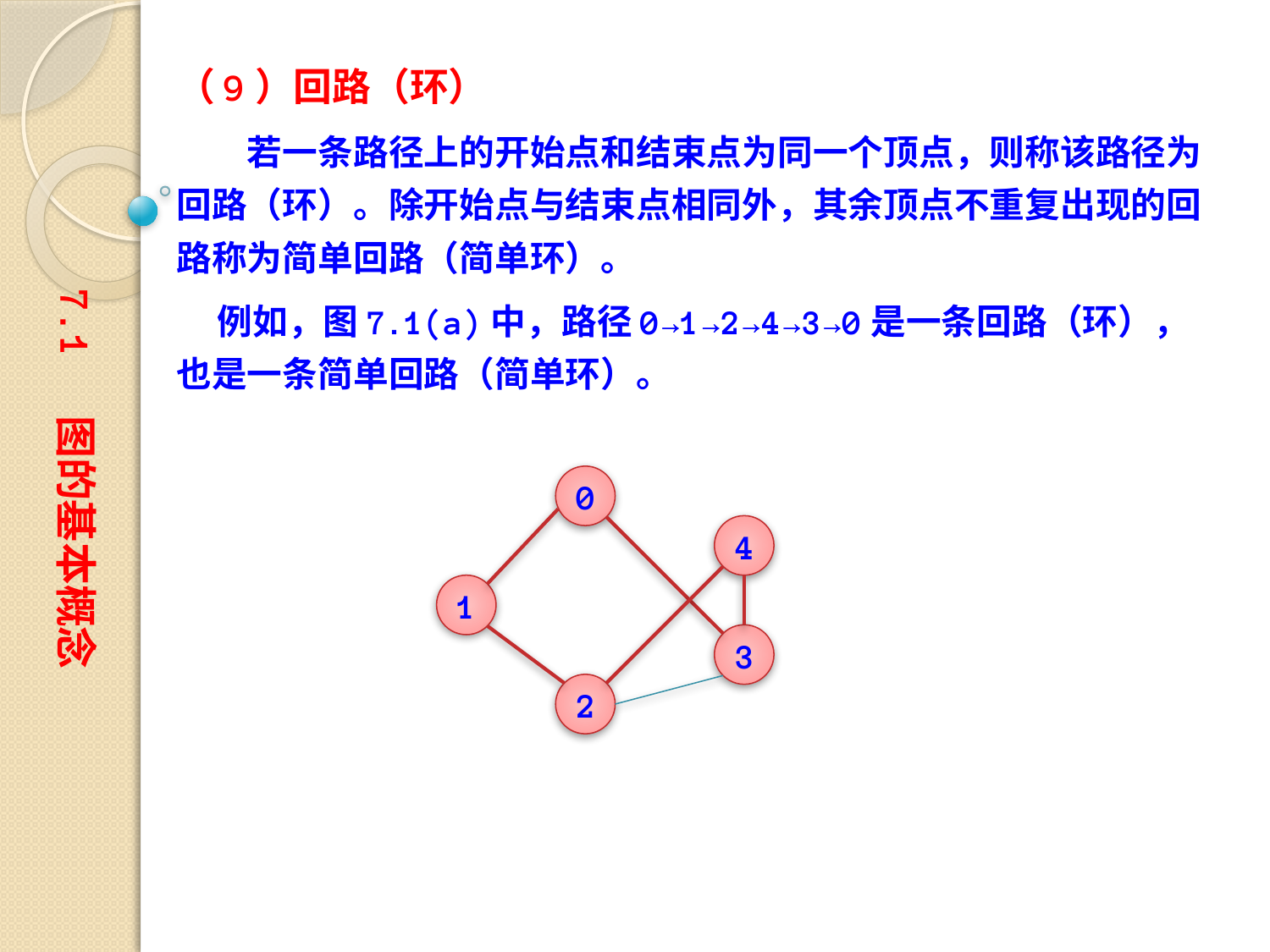

（9）回路（环）
　　若一条路径上的开始点和结束点为同一个顶点，则称该路径为回路（环）。除开始点与结束点相同外，其余顶点不重复出现的回路称为简单回路（简单环）。
    例如，图7.1(a)中，路径0→1→2→4→3→0是一条回路（环），也是一条简单回路（简单环）。
7.1  图的基本概念
0
4
1
3
2